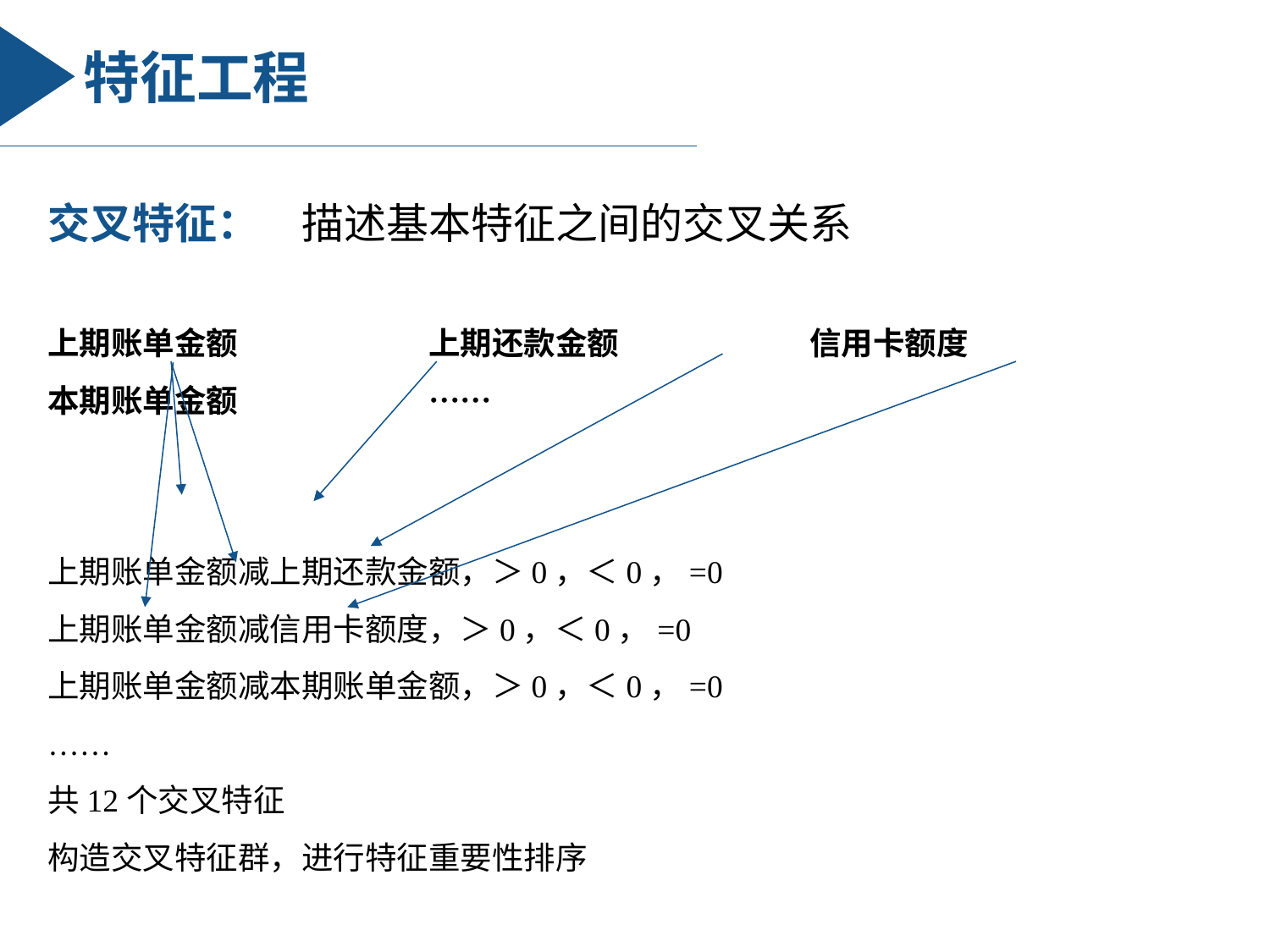

特征工程

交叉特征：	描述基本特征之间的交叉关系

上期账单金额		上期还款金额		信用卡额度		本期账单金额		……

上期账单金额减上期还款金额，＞0，＜0，=0
上期账单金额减信用卡额度，＞0，＜0，=0
上期账单金额减本期账单金额，＞0，＜0，=0
……
共12个交叉特征
构造交叉特征群，进行特征重要性排序